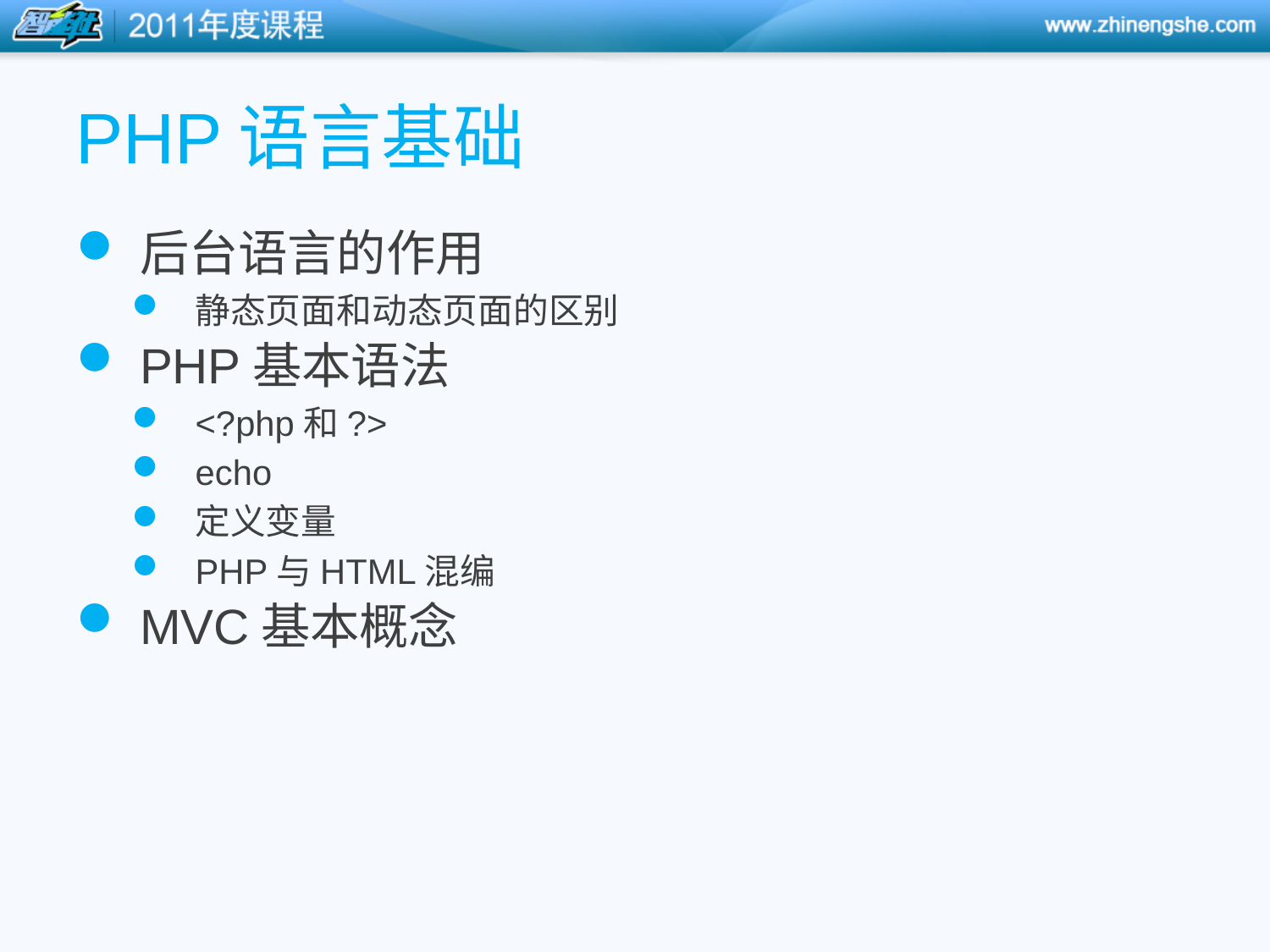

# PHP语言基础
后台语言的作用
静态页面和动态页面的区别
PHP基本语法
<?php和?>
echo
定义变量
PHP与HTML混编
MVC基本概念